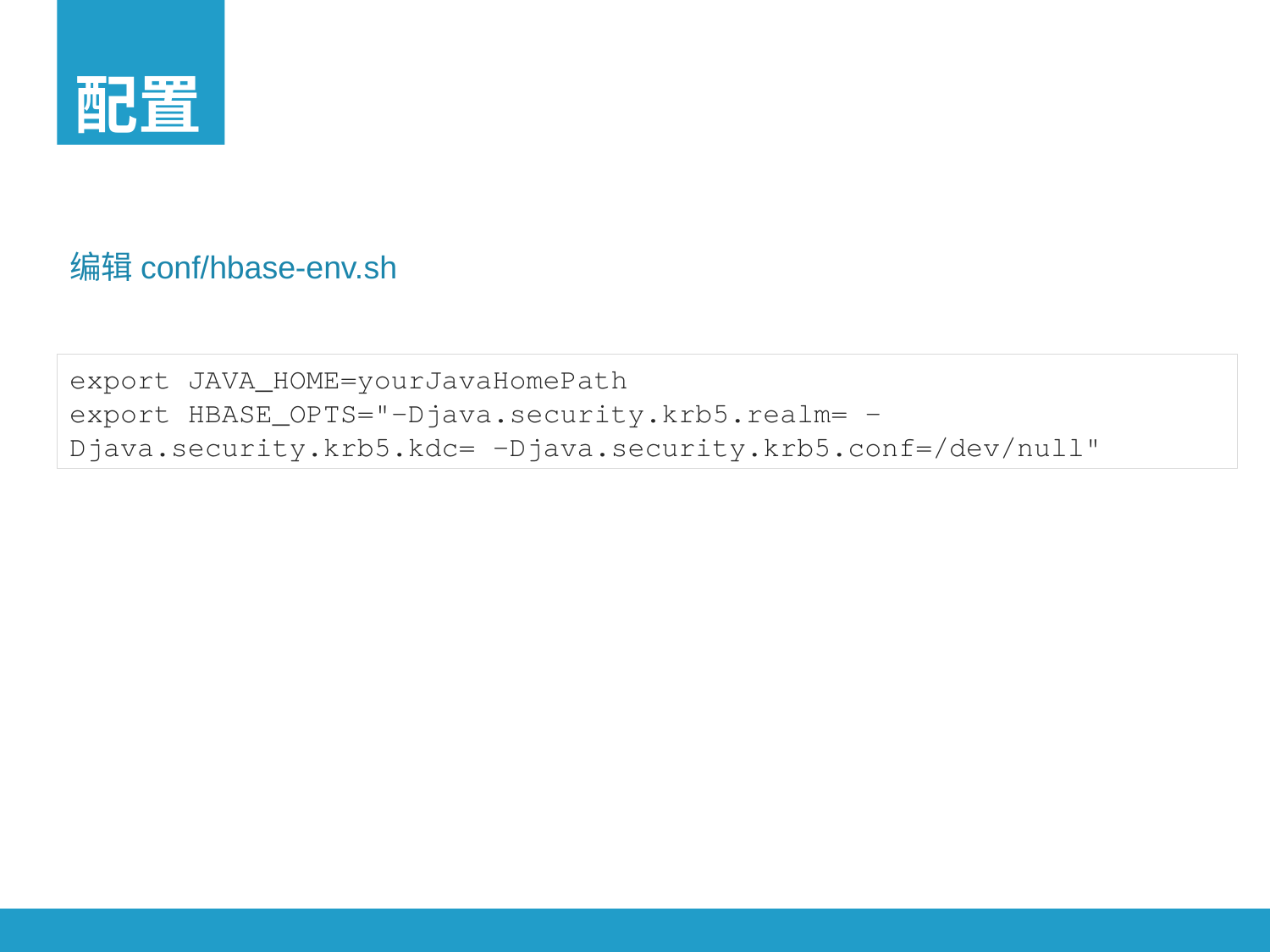

配置
编辑conf/hbase-env.sh
export JAVA_HOME=yourJavaHomePath
export HBASE_OPTS="-Djava.security.krb5.realm= -Djava.security.krb5.kdc= -Djava.security.krb5.conf=/dev/null"